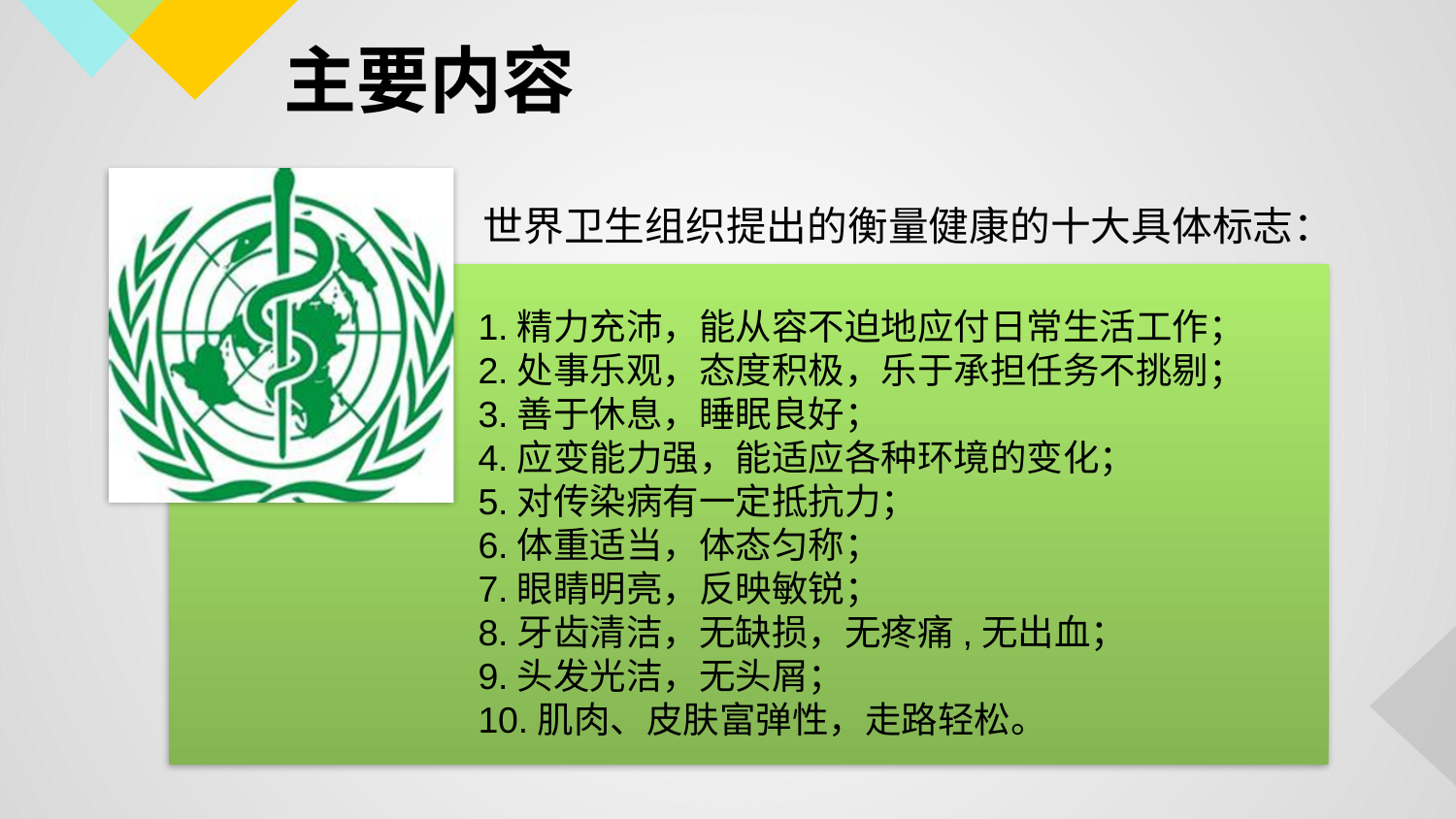

# 主要内容

世界卫生组织提出的衡量健康的十大具体标志：
1.精力充沛，能从容不迫地应付日常生活工作；
2.处事乐观，态度积极，乐于承担任务不挑剔；
3.善于休息，睡眠良好；
4.应变能力强，能适应各种环境的变化；
5.对传染病有一定抵抗力；
6.体重适当，体态匀称；
7.眼睛明亮，反映敏锐；
8.牙齿清洁，无缺损，无疼痛,无出血；
9.头发光洁，无头屑；
10.肌肉、皮肤富弹性，走路轻松。